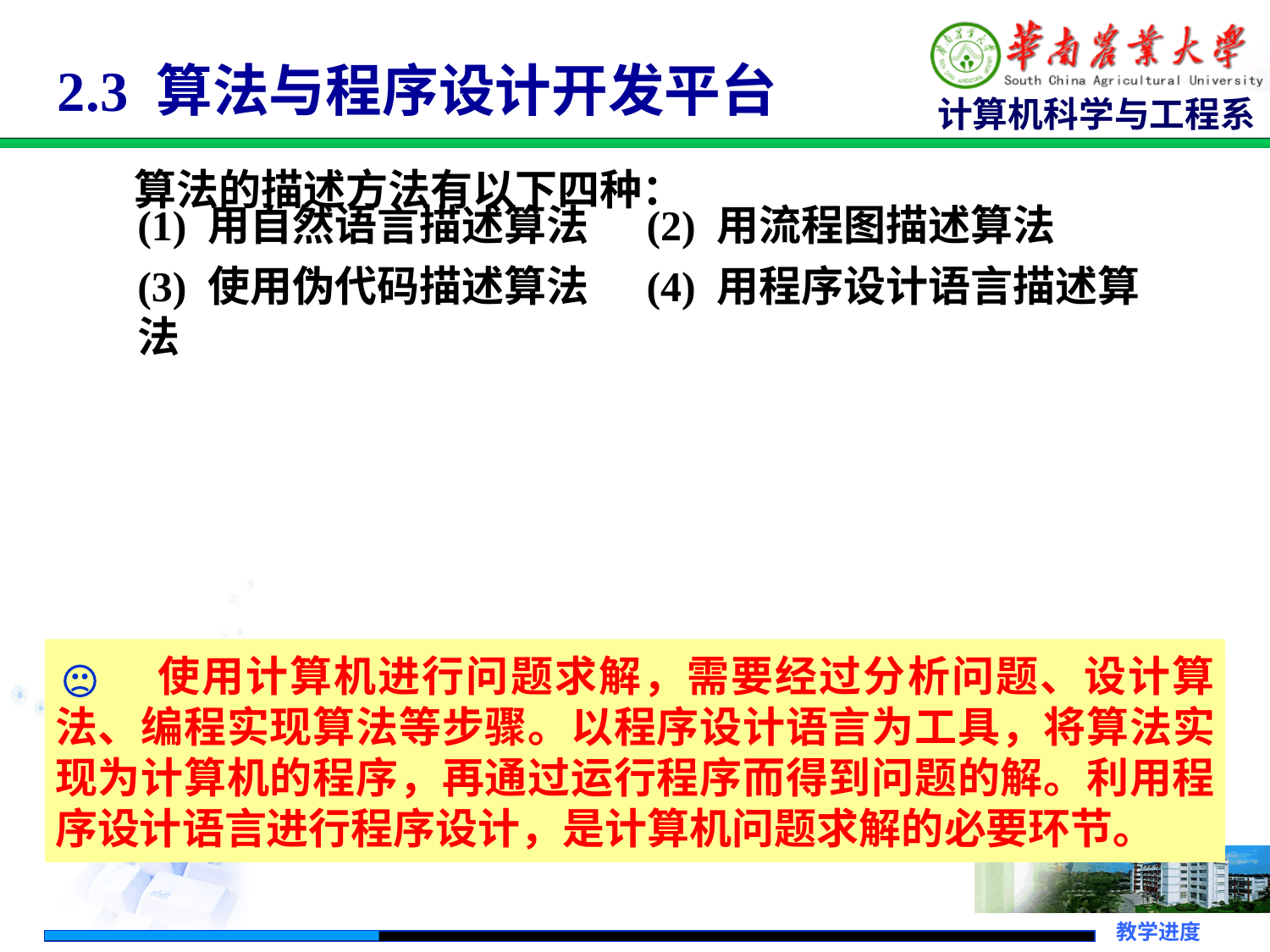

2.3 算法与程序设计开发平台
       算法的描述方法有以下四种：
(1) 用自然语言描述算法     (2) 用流程图描述算法
(3) 使用伪代码描述算法     (4) 用程序设计语言描述算法

        使用计算机进行问题求解，需要经过分析问题、设计算法、编程实现算法等步骤。以程序设计语言为工具，将算法实现为计算机的程序，再通过运行程序而得到问题的解。利用程序设计语言进行程序设计，是计算机问题求解的必要环节。